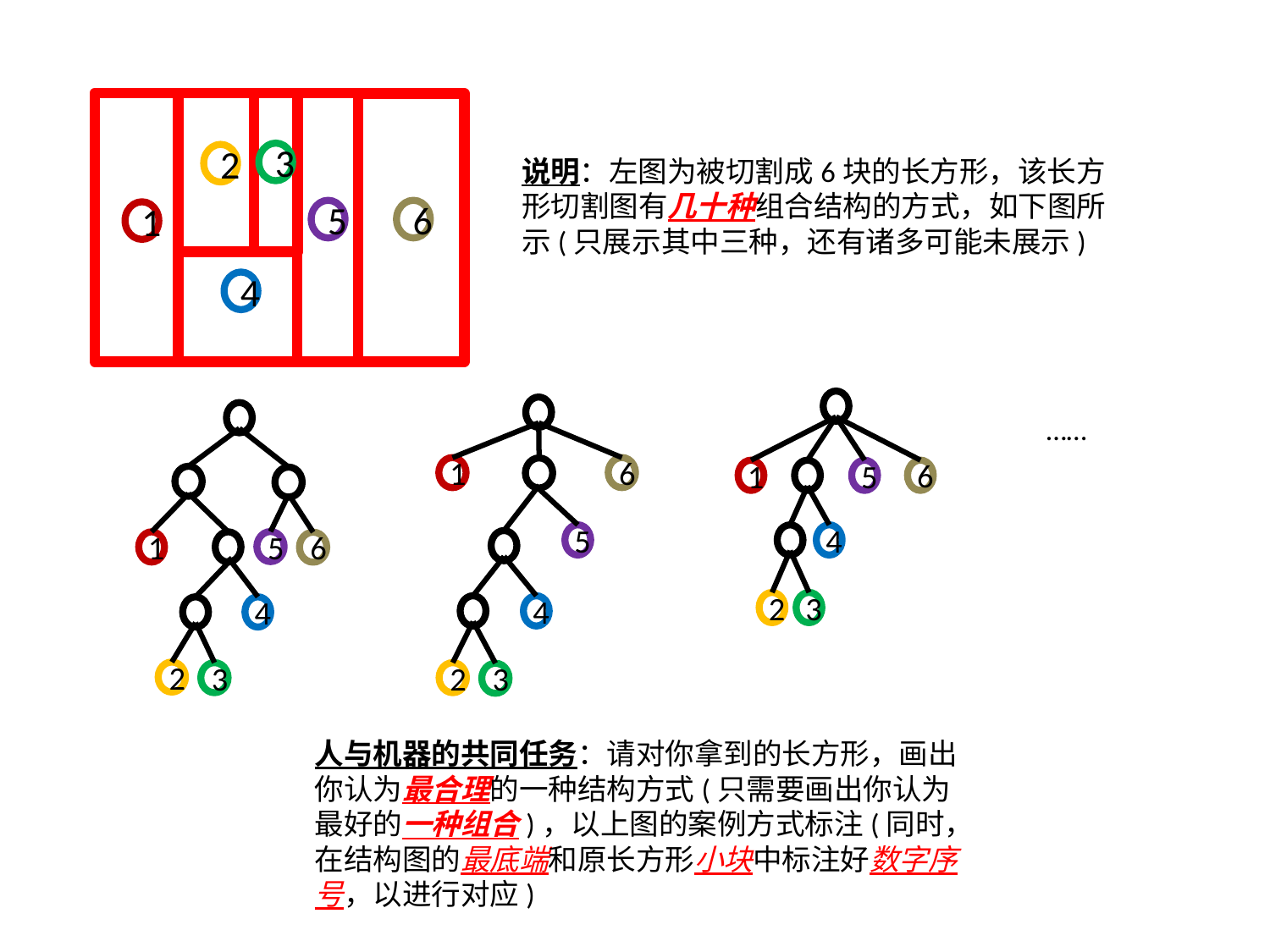

3
2
5
6
1
4
说明：左图为被切割成6块的长方形，该长方形切割图有几十种组合结构的方式，如下图所示(只展示其中三种，还有诸多可能未展示)

6
1
5

4

2
3

6
1

5

4
2
3

5
1

6

4
2
3
……
人与机器的共同任务：请对你拿到的长方形，画出你认为最合理的一种结构方式(只需要画出你认为最好的一种组合)，以上图的案例方式标注(同时，在结构图的最底端和原长方形小块中标注好数字序号，以进行对应)